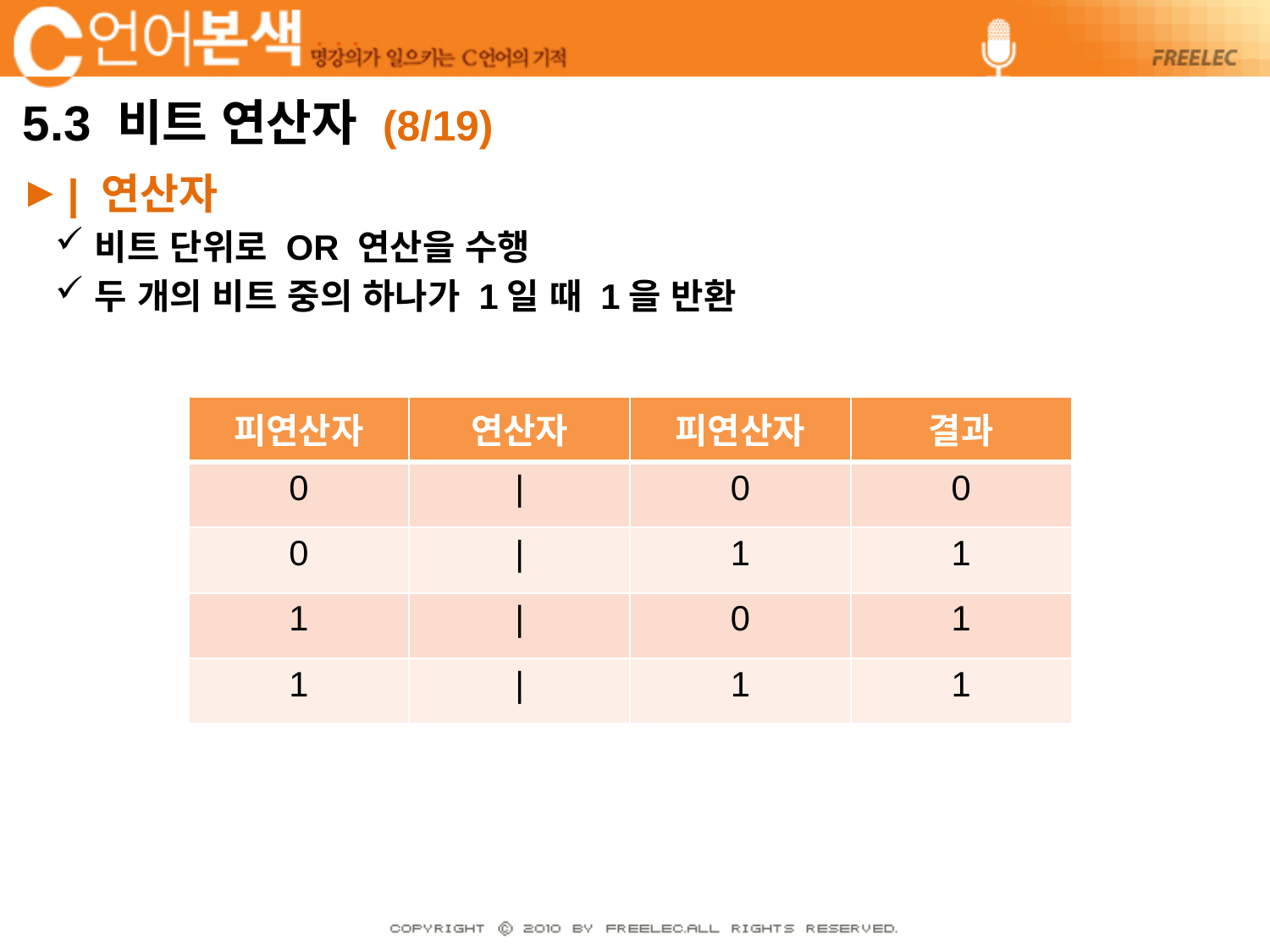

# 5.3 비트 연산자 (8/19)
| 연산자
비트 단위로 OR 연산을 수행
두 개의 비트 중의 하나가 1일 때 1을 반환
| 피연산자 | 연산자 | 피연산자 | 결과 |
| --- | --- | --- | --- |
| 0 | | | 0 | 0 |
| 0 | | | 1 | 1 |
| 1 | | | 0 | 1 |
| 1 | | | 1 | 1 |